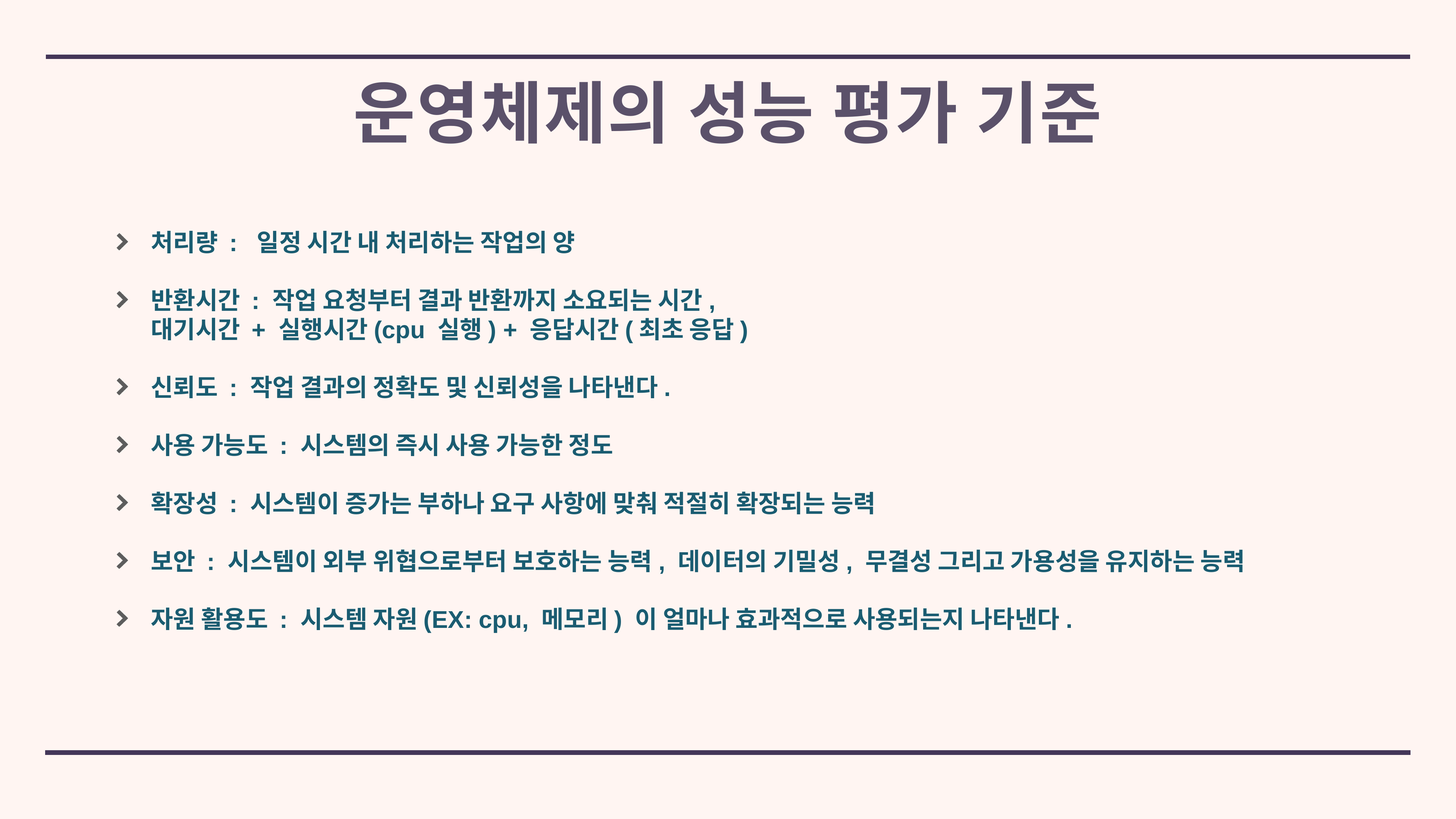

# 운영체제의 성능 평가 기준
처리량 :  일정 시간 내 처리하는 작업의 양
반환시간 : 작업 요청부터 결과 반환까지 소요되는 시간,                                                                                          대기시간 + 실행시간(cpu 실행) + 응답시간(최초 응답)
신뢰도 : 작업 결과의 정확도 및 신뢰성을 나타낸다.
사용 가능도 : 시스템의 즉시 사용 가능한 정도
확장성 : 시스템이 증가는 부하나 요구 사항에 맞춰 적절히 확장되는 능력
보안 : 시스템이 외부 위협으로부터 보호하는 능력, 데이터의 기밀성, 무결성 그리고 가용성을 유지하는 능력
자원 활용도 : 시스템 자원(EX: cpu, 메모리) 이 얼마나 효과적으로 사용되는지 나타낸다.